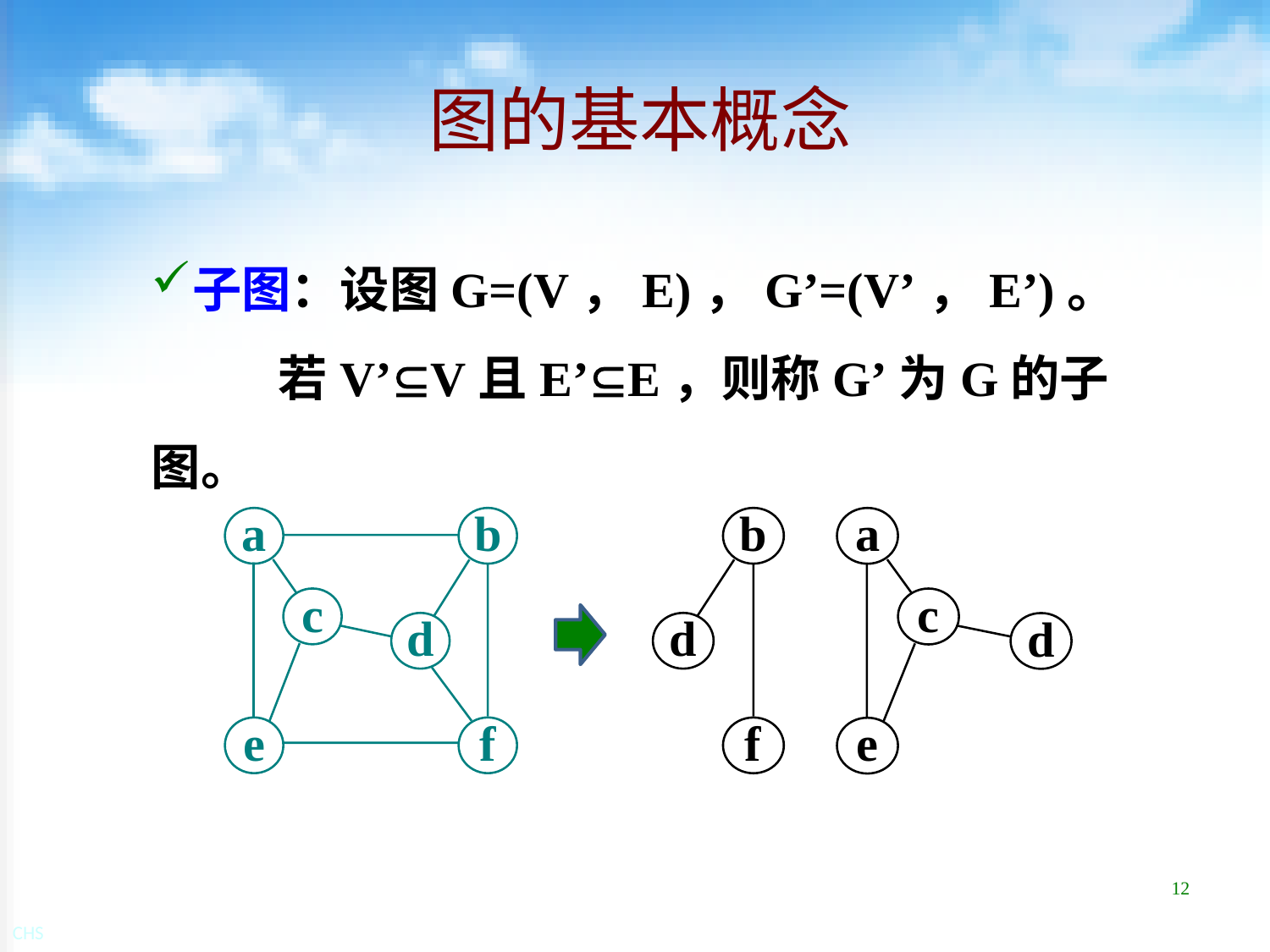

# 图的基本概念
子图：设图G=(V，E)，G’=(V’，E’)。
	若V’⊆V且E’⊆E，则称G’为G的子图。
a
b

c
d

e
f

b

d
f
a

c
d

e

12